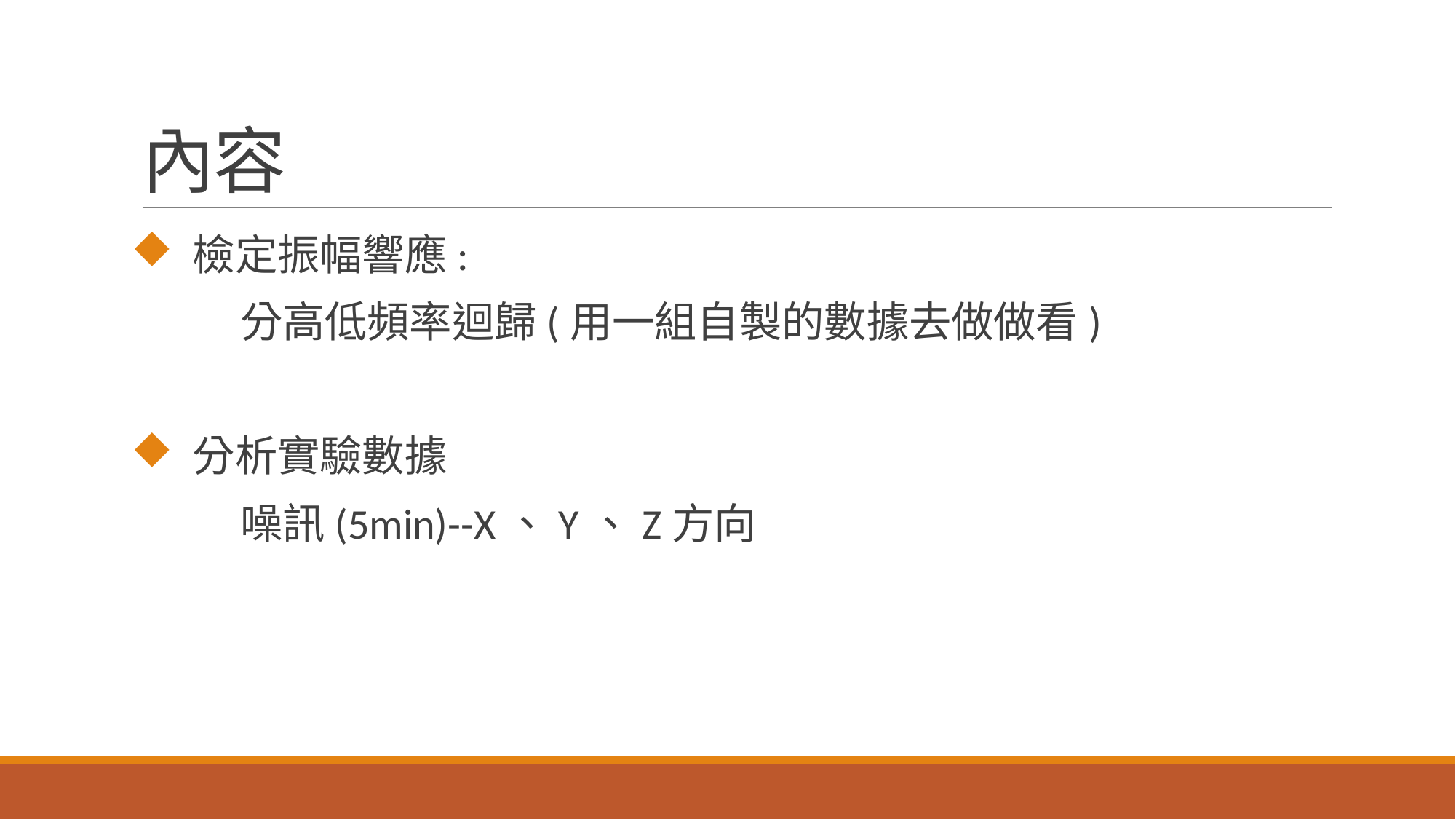

# 內容
 檢定振幅響應:
	分高低頻率迴歸(用一組自製的數據去做做看)

 分析實驗數據
	噪訊(5min)--X、Y、Z方向